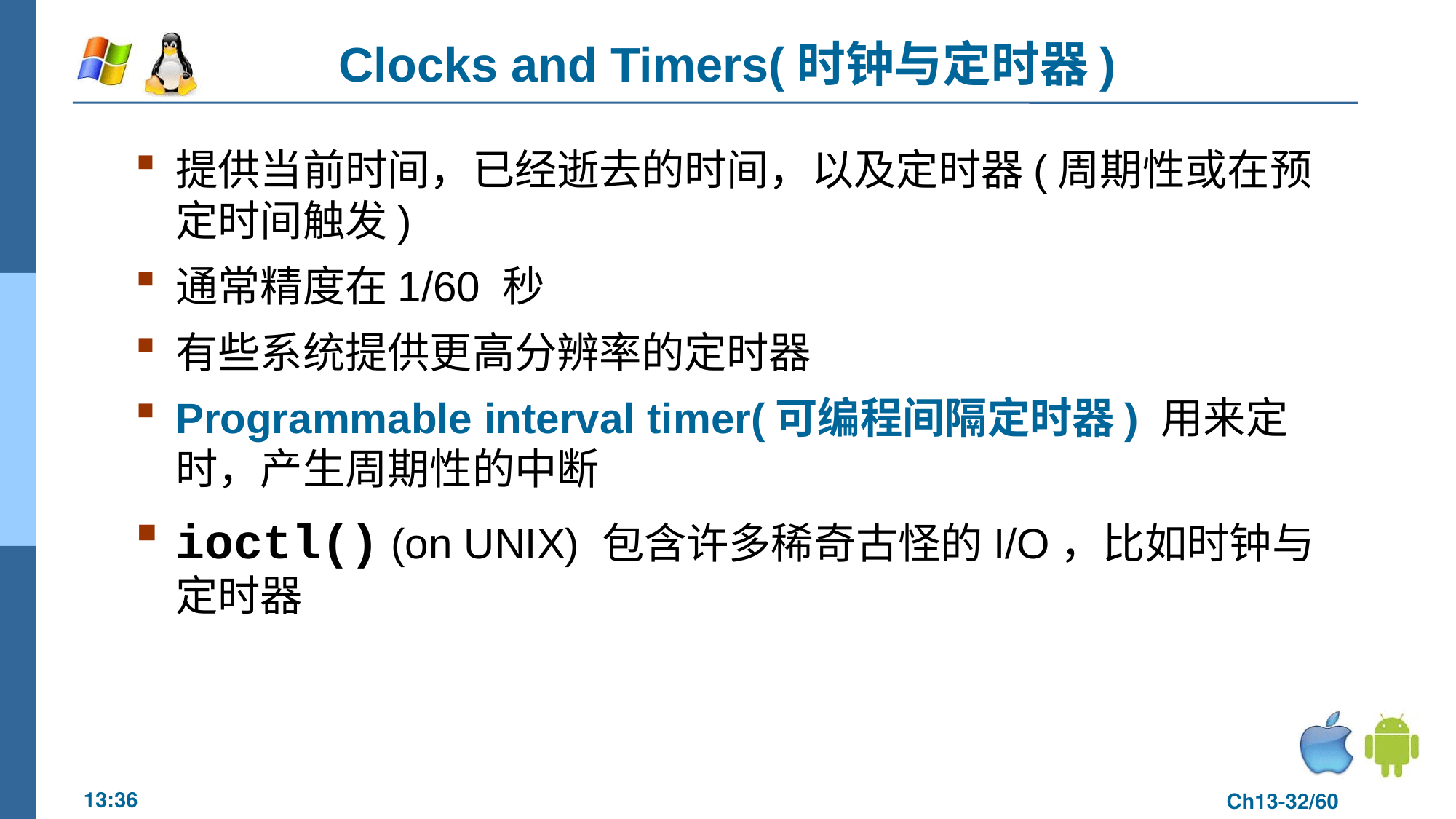

# Clocks and Timers(时钟与定时器)
提供当前时间，已经逝去的时间，以及定时器(周期性或在预定时间触发)
通常精度在1/60 秒
有些系统提供更高分辨率的定时器
Programmable interval timer(可编程间隔定时器) 用来定时，产生周期性的中断
ioctl() (on UNIX) 包含许多稀奇古怪的I/O，比如时钟与定时器